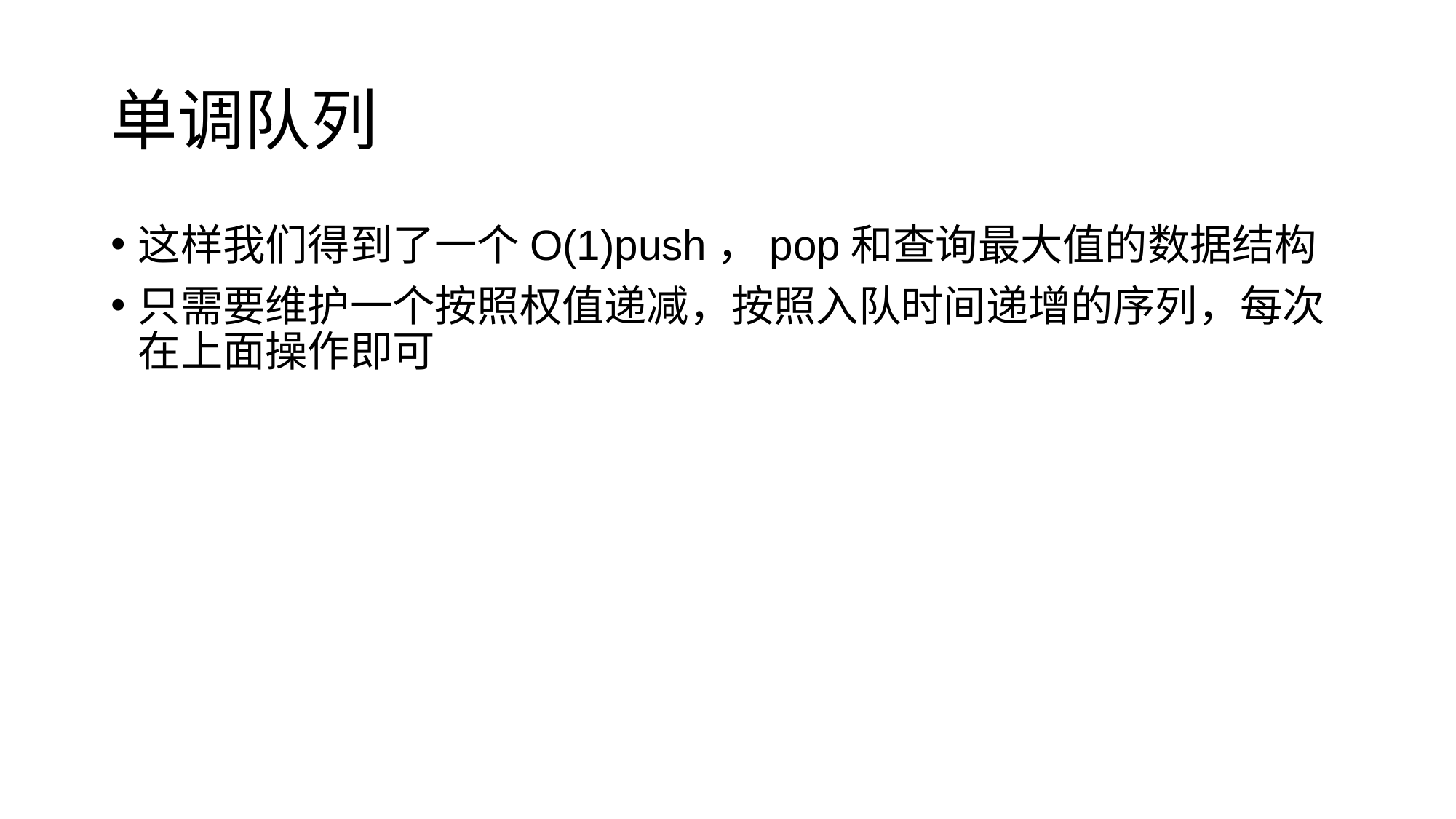

# 单调队列
这样我们得到了一个O(1)push，pop和查询最大值的数据结构
只需要维护一个按照权值递减，按照入队时间递增的序列，每次在上面操作即可